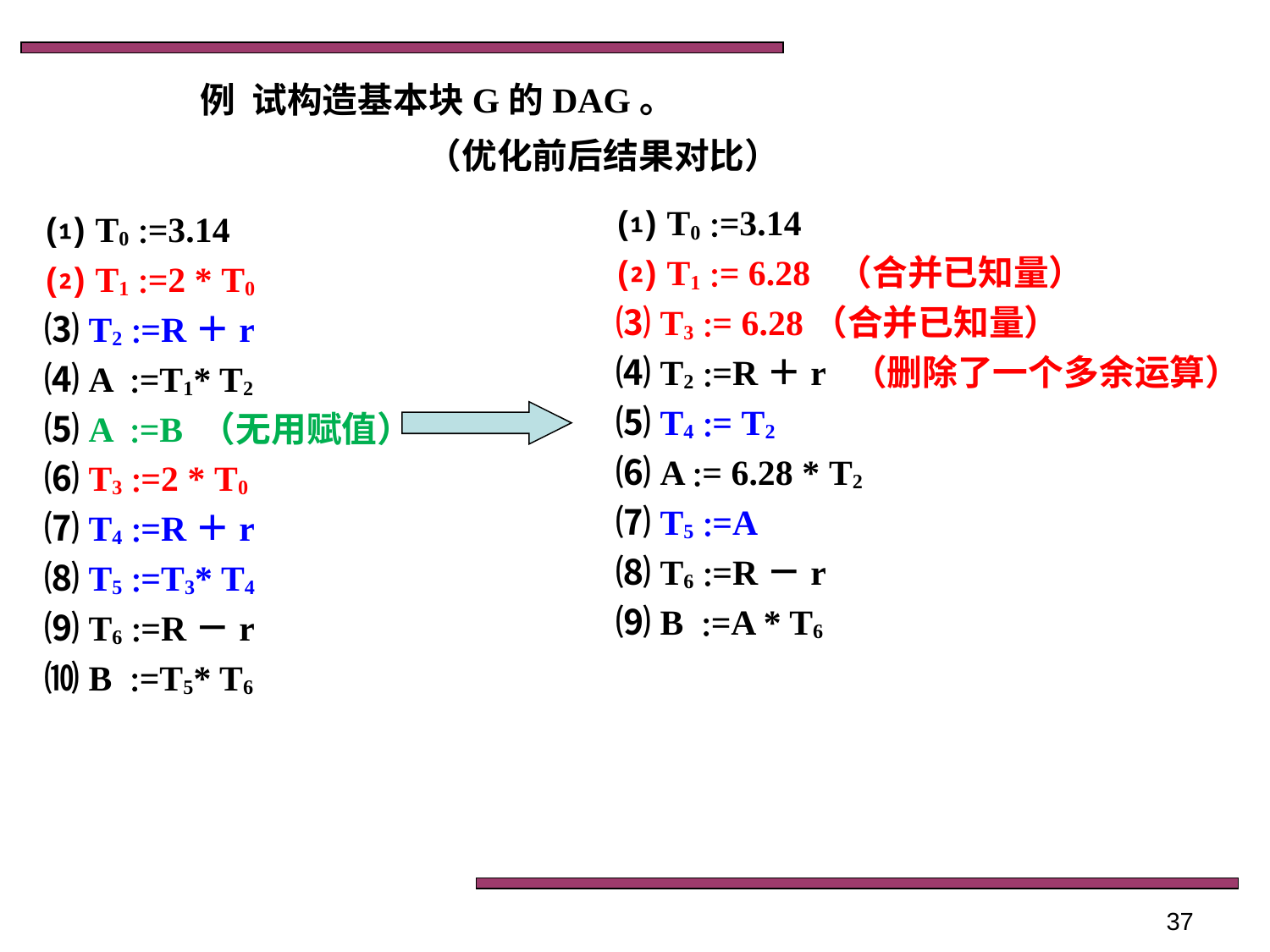

例  试构造基本块G的DAG。
（优化前后结果对比）
⑴ T0 :=3.14
⑵ T1 := 6.28  （合并已知量）
⑶ T3 := 6.28（合并已知量）
⑷ T2 :=R＋r  （删除了一个多余运算）
⑸ T4 := T2
⑹ A := 6.28 * T2
⑺ T5 :=A
⑻ T6 :=R－r
⑼ B  :=A * T6
⑴ T0 :=3.14
⑵ T1 :=2 * T0
⑶ T2 :=R＋r
⑷ A  :=T1* T2
⑸ A  :=B （无用赋值）
⑹ T3 :=2 * T0
⑺ T4 :=R＋r
⑻ T5 :=T3* T4
⑼ T6 :=R－r
⑽ B  :=T5* T6

37